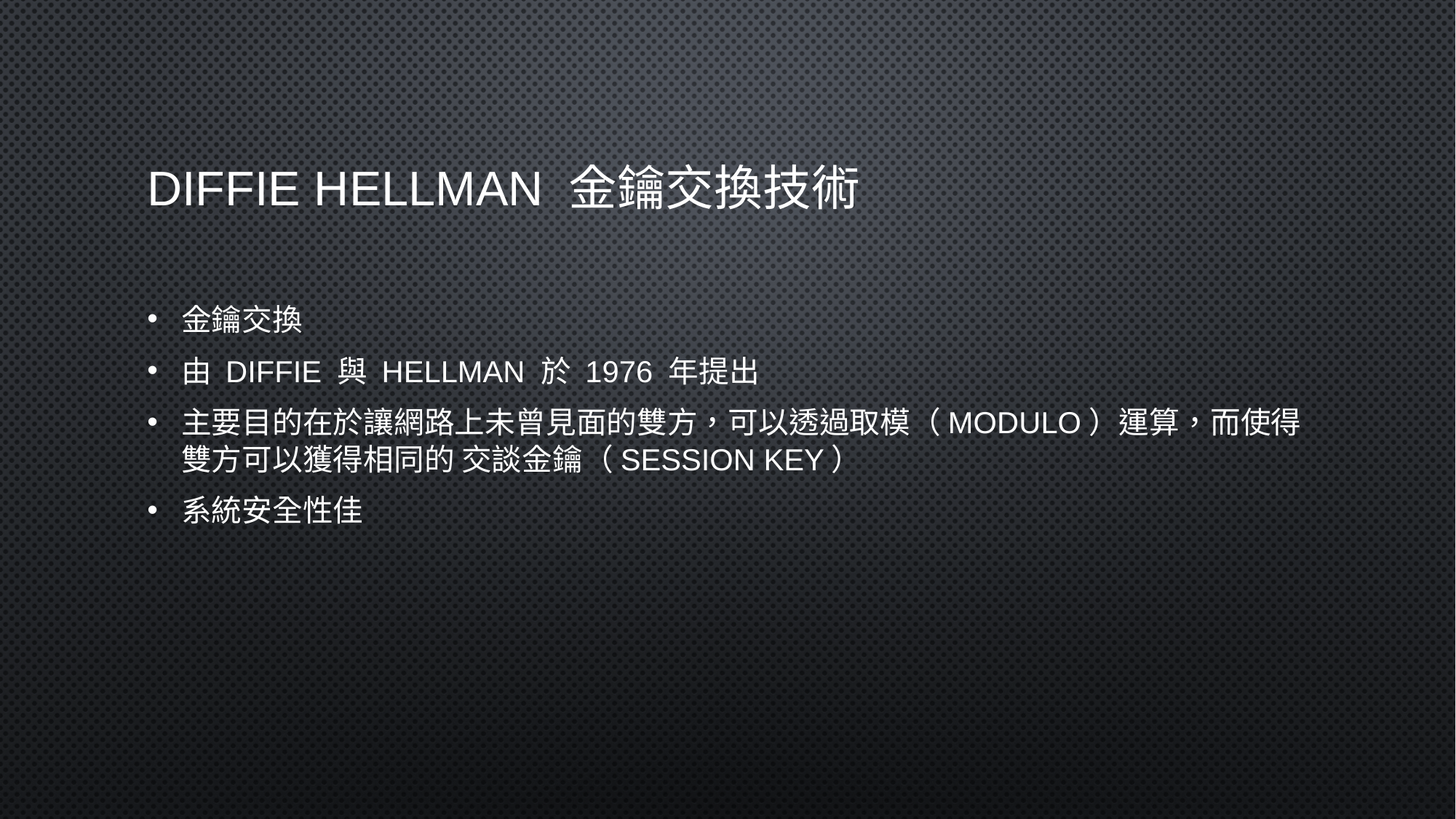

# Diffie Hellman 金鑰交換技術
金鑰交換
由 Diffie 與 Hellman 於 1976 年提出
主要目的在於讓網路上未曾見面的雙方，可以透過取模（modulo）運算，而使得雙方可以獲得相同的 交談金鑰（session key）
系統安全性佳